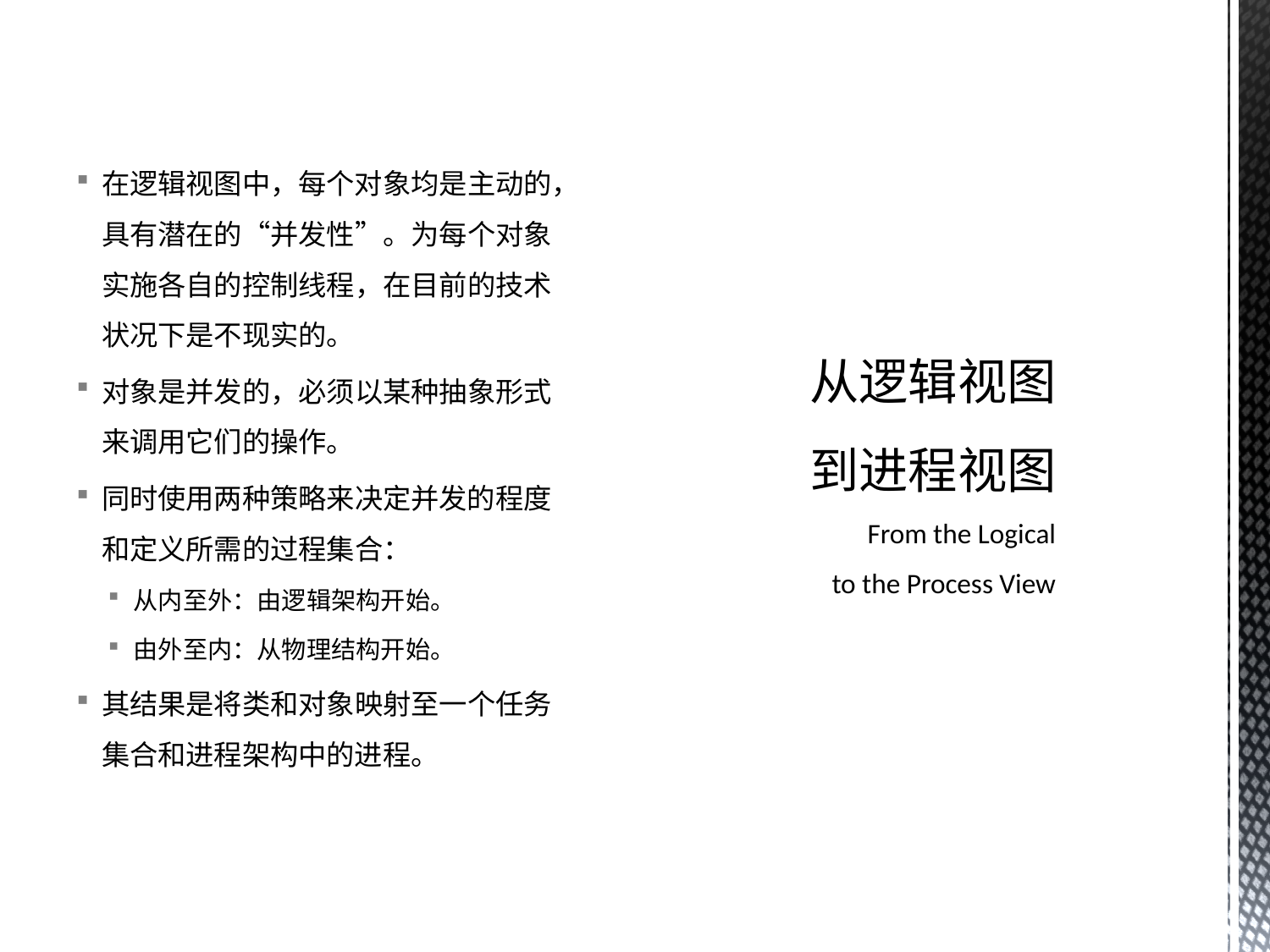

在逻辑视图中，每个对象均是主动的，具有潜在的“并发性”。为每个对象实施各自的控制线程，在目前的技术状况下是不现实的。
对象是并发的，必须以某种抽象形式来调用它们的操作。
同时使用两种策略来决定并发的程度和定义所需的过程集合：
从内至外：由逻辑架构开始。
由外至内：从物理结构开始。
其结果是将类和对象映射至一个任务集合和进程架构中的进程。
# 从逻辑视图 到进程视图 From the Logical to the Process View